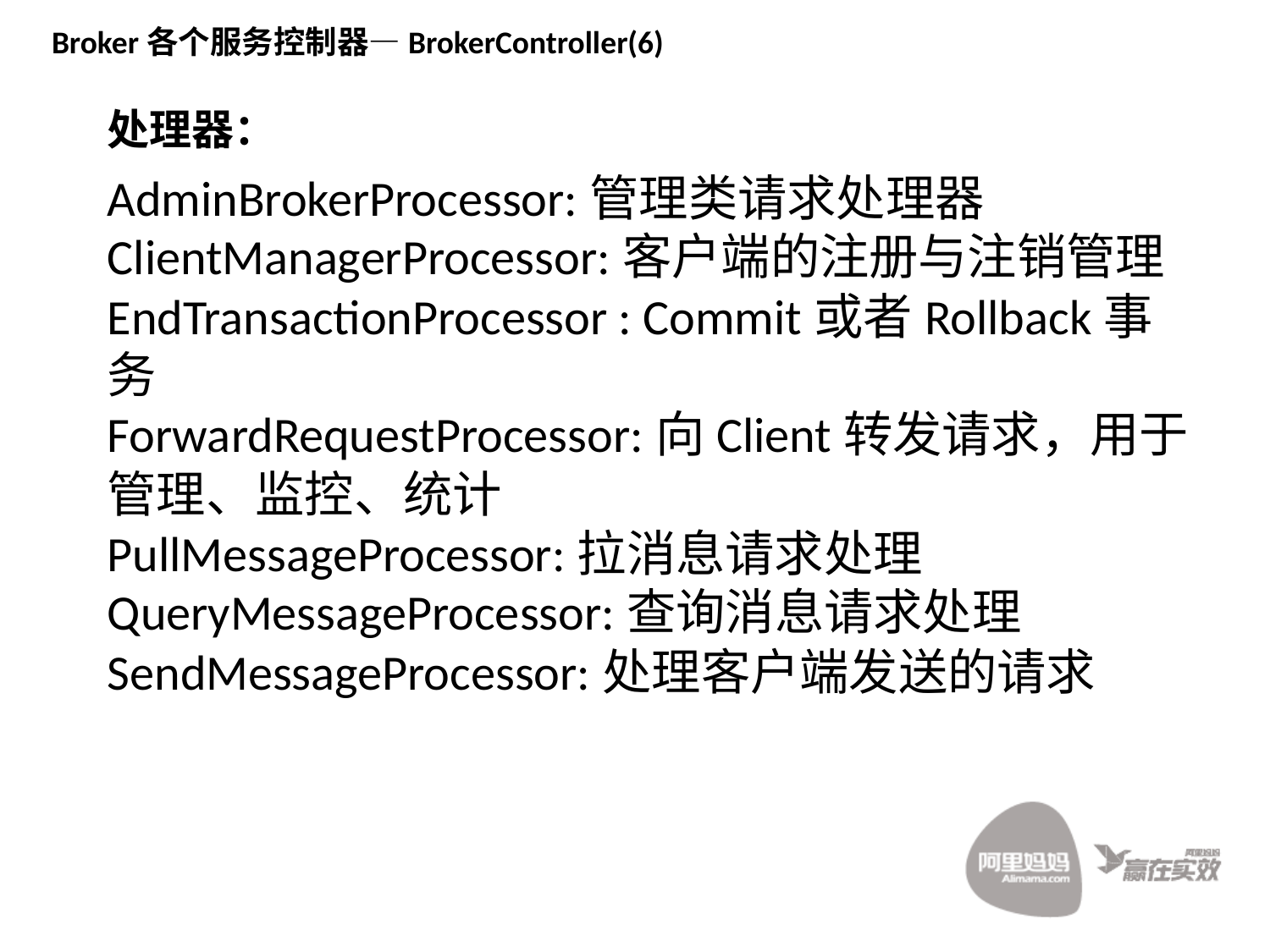

Broker各个服务控制器—BrokerController(6)
处理器：
AdminBrokerProcessor:管理类请求处理器
ClientManagerProcessor:客户端的注册与注销管理
EndTransactionProcessor : Commit或者Rollback事务
ForwardRequestProcessor:向Client转发请求，用于管理、监控、统计
PullMessageProcessor:拉消息请求处理
QueryMessageProcessor:查询消息请求处理
SendMessageProcessor:处理客户端发送的请求